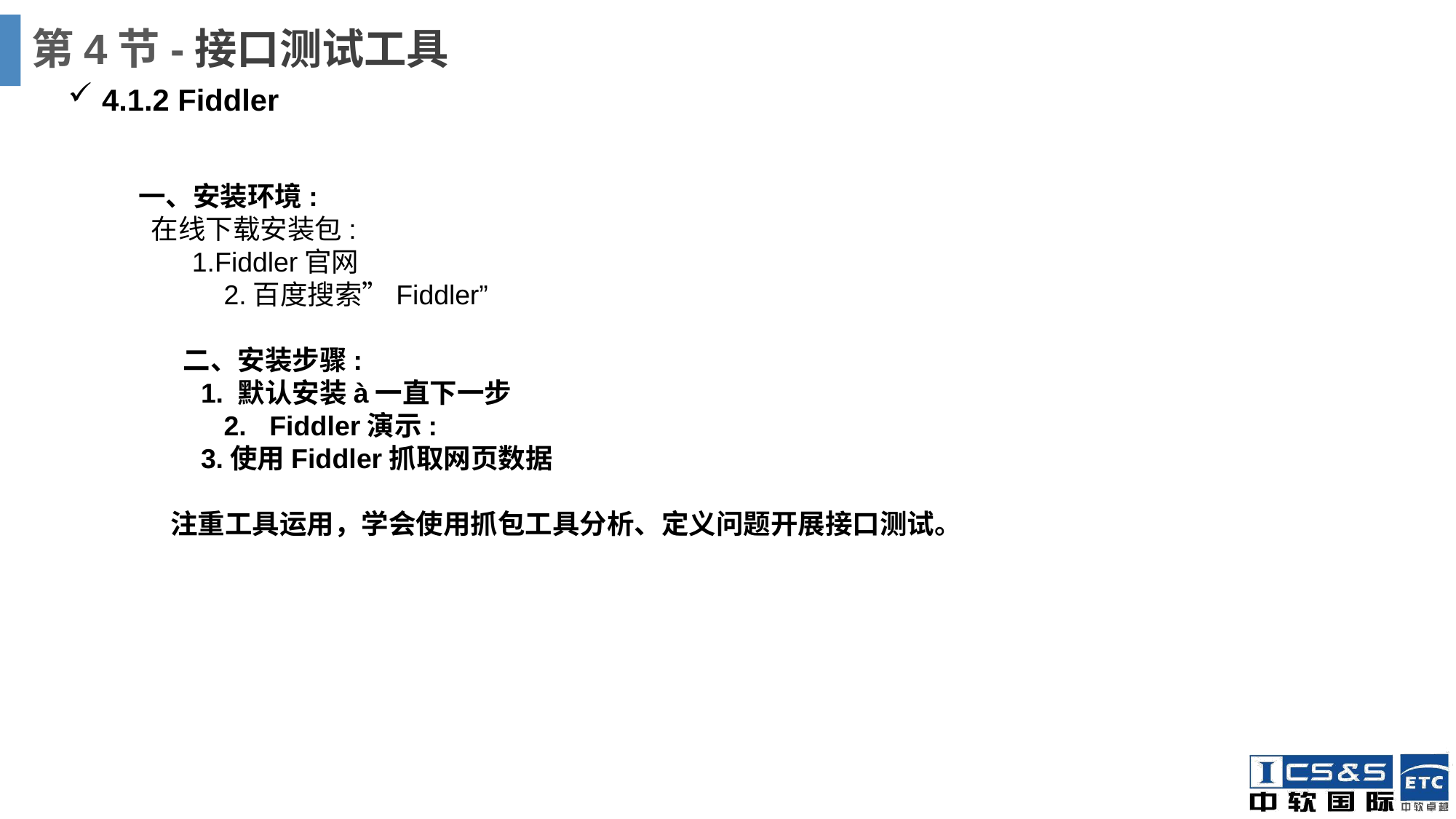

# 第4节-接口测试工具
4.1.2 Fiddler
一、安装环境: 在线下载安装包:       1.Fiddler官网       2.百度搜索”Fiddler”
 二、安装步骤:    1. 默认安装à一直下一步       2.   Fiddler演示:    3.使用Fiddler抓取网页数据

注重工具运用，学会使用抓包工具分析、定义问题开展接口测试。